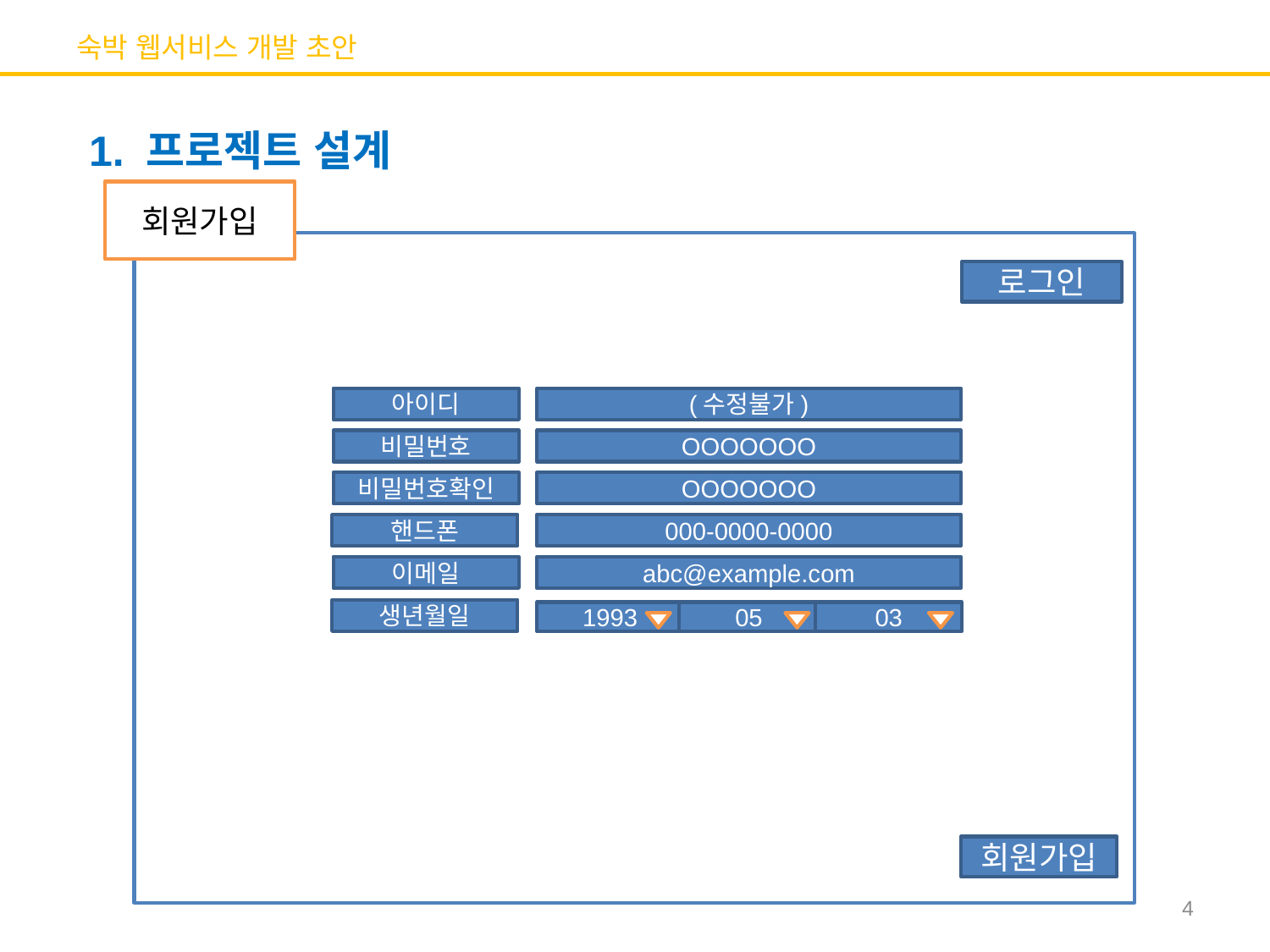

# 숙박 웹서비스 개발 초안
1. 프로젝트 설계
회원가입

로그인
아이디
(수정불가)
비밀번호
OOOOOOO
비밀번호확인
OOOOOOO
핸드폰
000-0000-0000
이메일
abc@example.com
생년월일
1993

05

03

회원가입
4